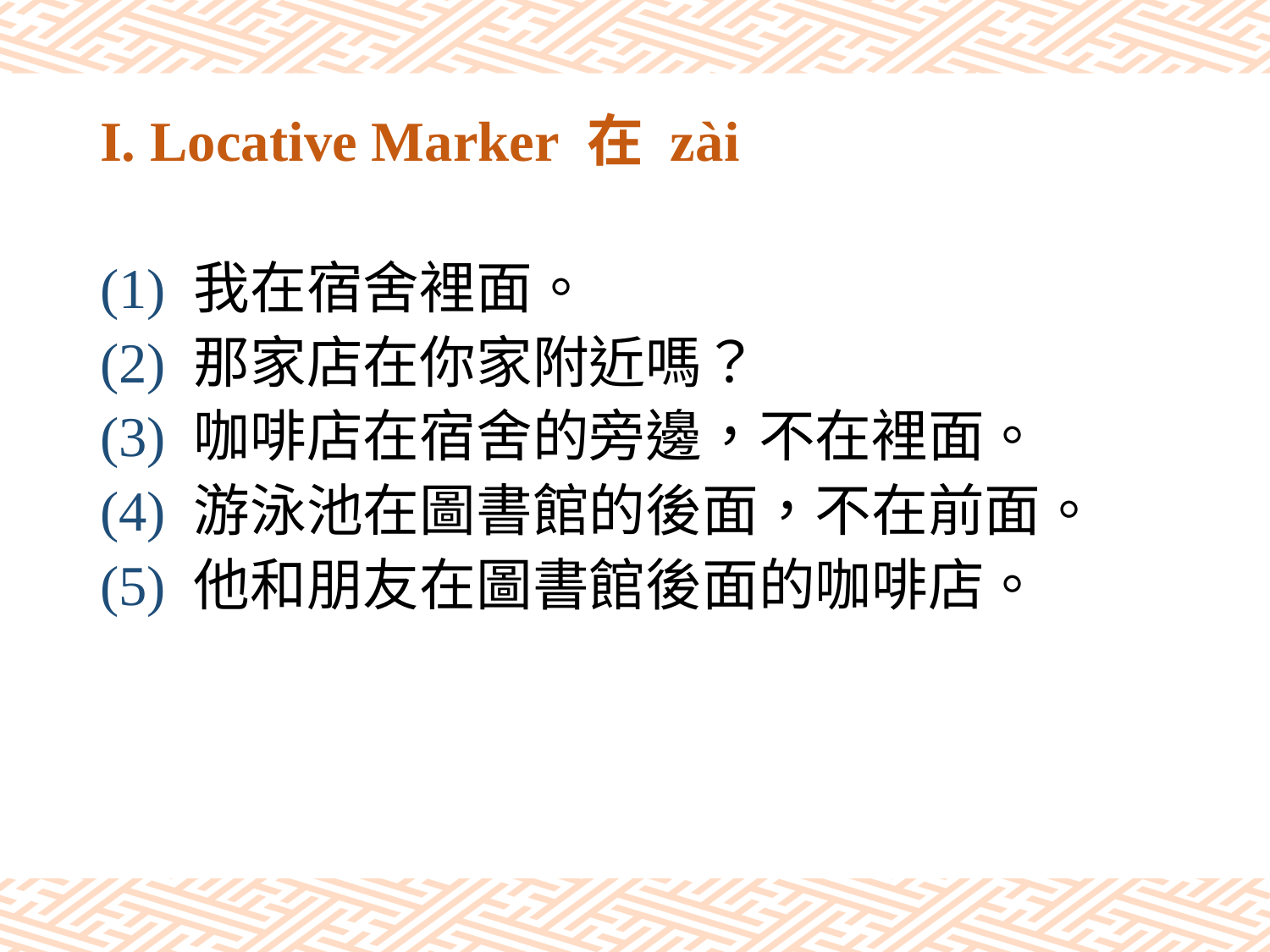

# I. Locative Marker 在 zài
(1) 我在宿舍裡面。
(2) 那家店在你家附近嗎？
(3) 咖啡店在宿舍的旁邊，不在裡面。
(4) 游泳池在圖書館的後面，不在前面。
(5) 他和朋友在圖書館後面的咖啡店。